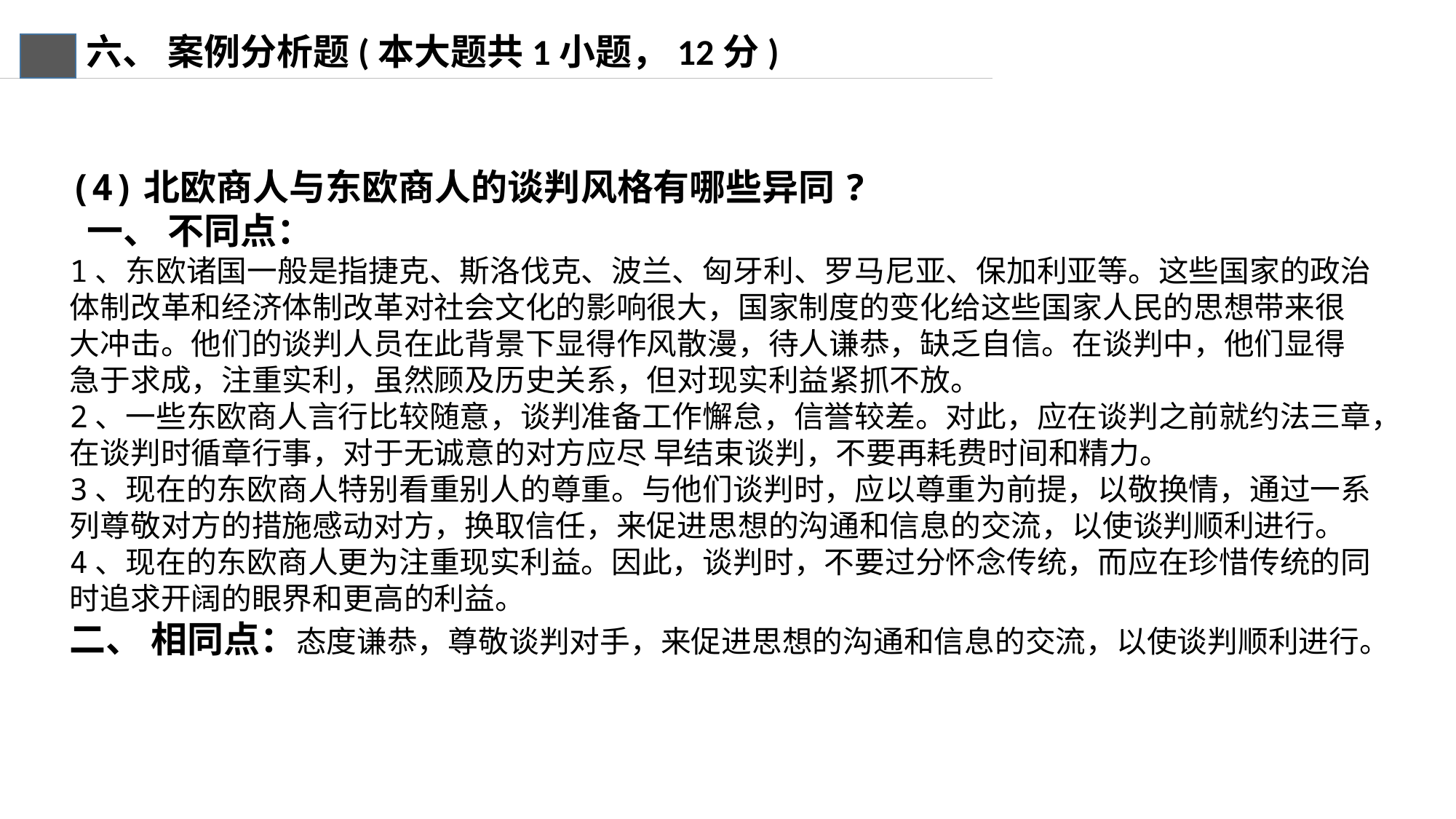

六、 案例分析题(本大题共1小题，12分)

(4)北欧商人与东欧商人的谈判风格有哪些异同?
 一、 不同点：  
1、东欧诸国一般是指捷克、斯洛伐克、波兰、匈牙利、罗马尼亚、保加利亚等。这些国家的政治体制改革和经济体制改革对社会文化的影响很大，国家制度的变化给这些国家人民的思想带来很大冲击。他们的谈判人员在此背景下显得作风散漫，待人谦恭，缺乏自信。在谈判中，他们显得急于求成，注重实利，虽然顾及历史关系，但对现实利益紧抓不放。  
2、一些东欧商人言行比较随意，谈判准备工作懈怠，信誉较差。对此，应在谈判之前就约法三章，在谈判时循章行事，对于无诚意的对方应尽 早结束谈判，不要再耗费时间和精力。  
3、现在的东欧商人特别看重别人的尊重。与他们谈判时，应以尊重为前提，以敬换情，通过一系列尊敬对方的措施感动对方，换取信任，来促进思想的沟通和信息的交流，以使谈判顺利进行。  
4、现在的东欧商人更为注重现实利益。因此，谈判时，不要过分怀念传统，而应在珍惜传统的同时追求开阔的眼界和更高的利益。 
二、 相同点：态度谦恭，尊敬谈判对手，来促进思想的沟通和信息的交流，以使谈判顺利进行。